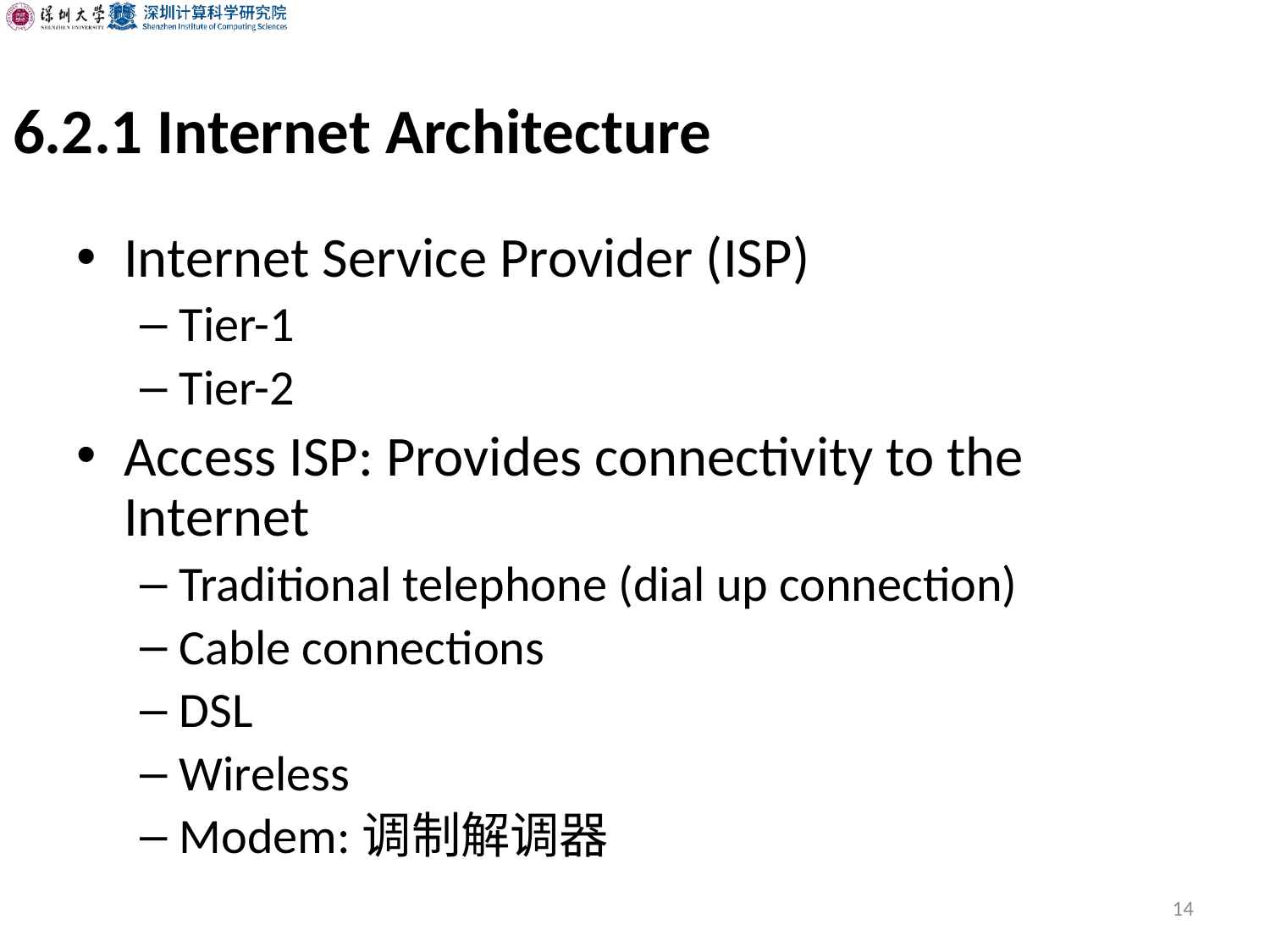

# 6.2.1 Internet Architecture
Internet Service Provider (ISP)
Tier-1
Tier-2
Access ISP: Provides connectivity to the Internet
Traditional telephone (dial up connection)
Cable connections
DSL
Wireless
Modem:调制解调器
14